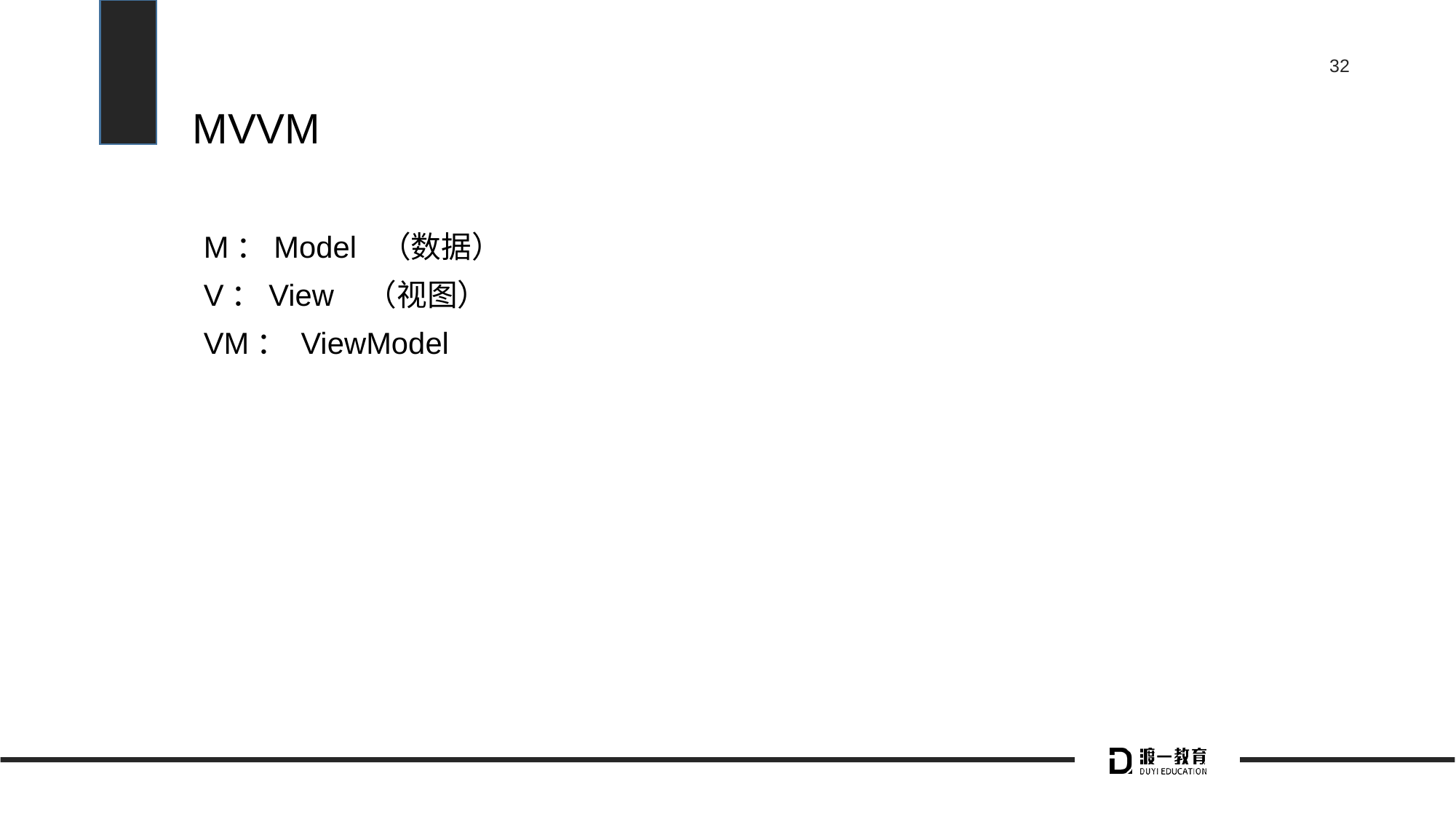

# MVVM
M：Model  （数据）
V：View   （视图）
VM： ViewModel